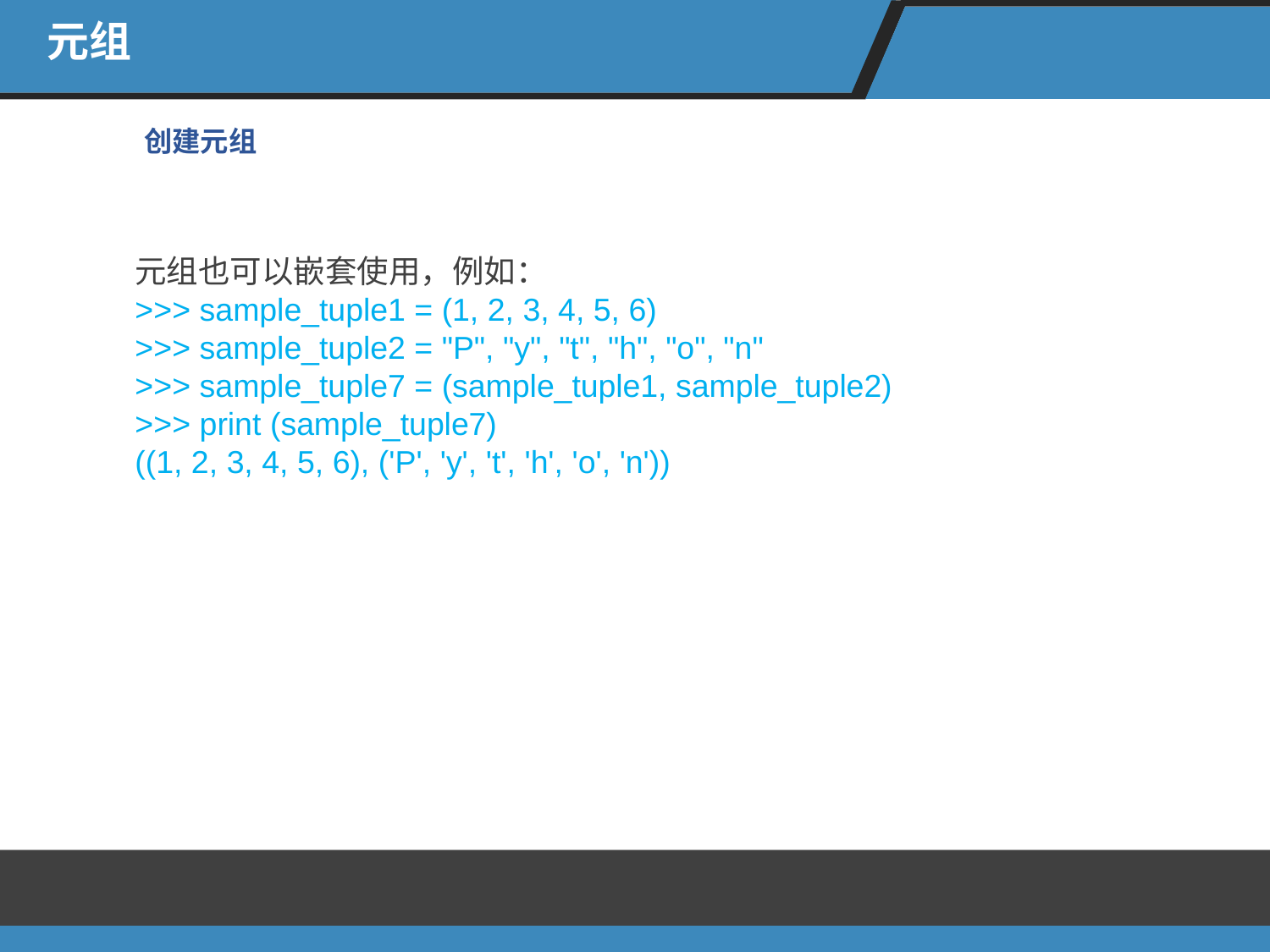

元组
创建元组
元组也可以嵌套使用，例如：
>>> sample_tuple1 = (1, 2, 3, 4, 5, 6)
>>> sample_tuple2 = "P", "y", "t", "h", "o", "n"
>>> sample_tuple7 = (sample_tuple1, sample_tuple2)
>>> print (sample_tuple7)
((1, 2, 3, 4, 5, 6), ('P', 'y', 't', 'h', 'o', 'n'))